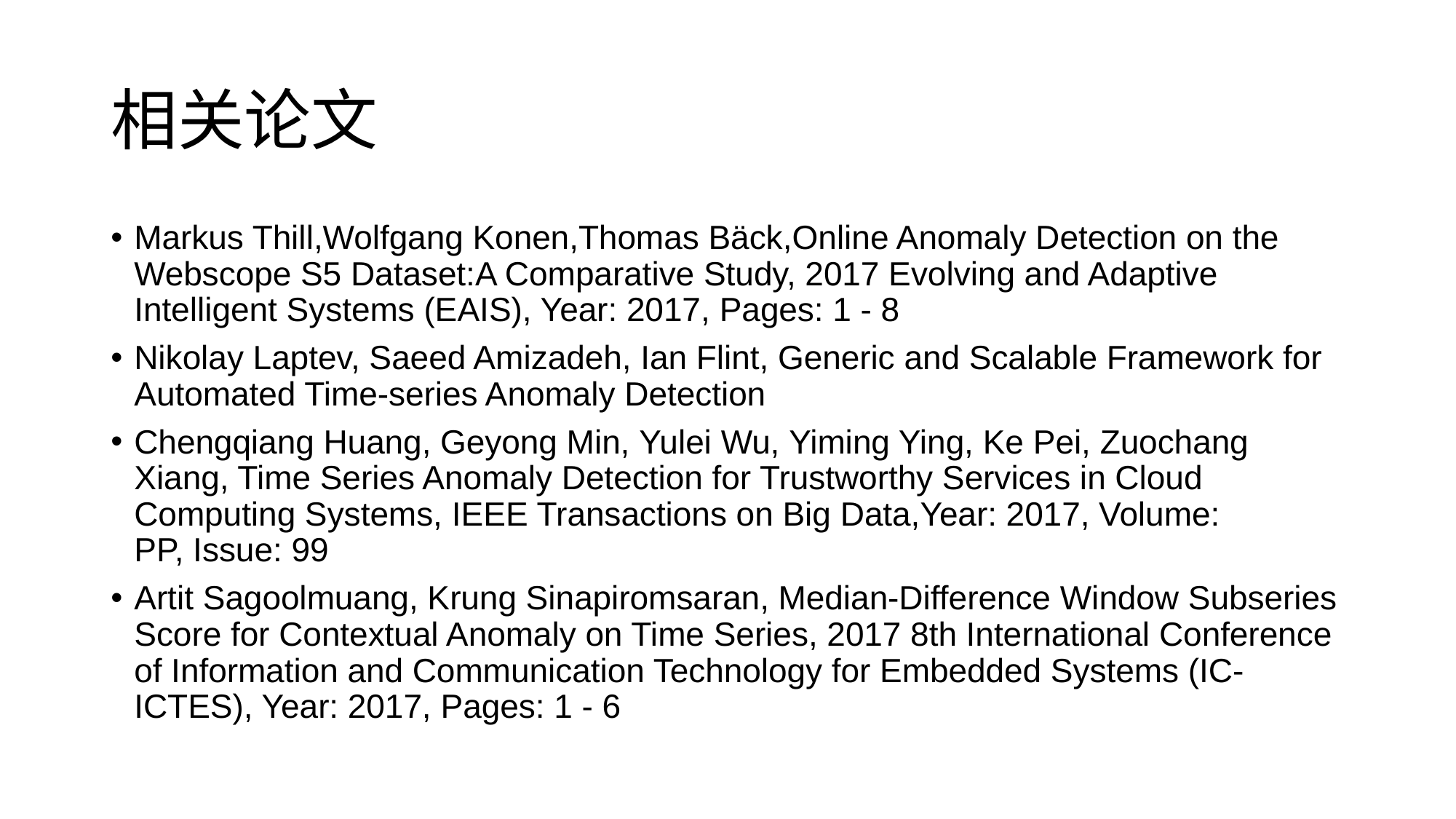

# 相关论文
Markus Thill,Wolfgang Konen,Thomas Bäck,Online Anomaly Detection on the Webscope S5 Dataset:A Comparative Study, 2017 Evolving and Adaptive Intelligent Systems (EAIS), Year: 2017, Pages: 1 - 8
Nikolay Laptev, Saeed Amizadeh, Ian Flint, Generic and Scalable Framework for Automated Time-series Anomaly Detection
Chengqiang Huang, Geyong Min, Yulei Wu, Yiming Ying, Ke Pei, Zuochang Xiang, Time Series Anomaly Detection for Trustworthy Services in Cloud Computing Systems, IEEE Transactions on Big Data,Year: 2017, Volume: PP, Issue: 99
Artit Sagoolmuang, Krung Sinapiromsaran, Median-Difference Window Subseries Score for Contextual Anomaly on Time Series, 2017 8th International Conference of Information and Communication Technology for Embedded Systems (IC-ICTES), Year: 2017, Pages: 1 - 6